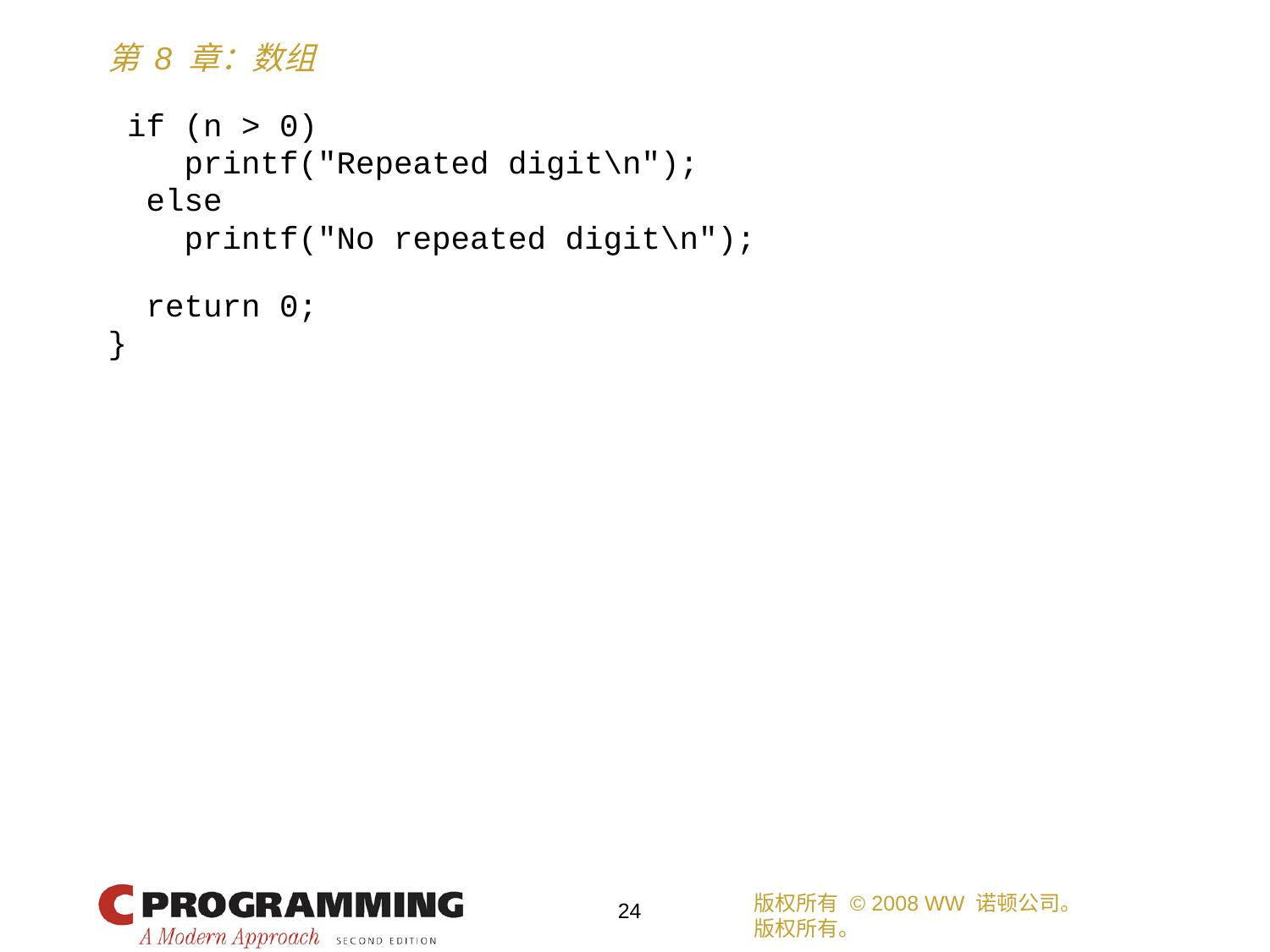

if (n > 0)
    printf("Repeated digit\n");
  else
    printf("No repeated digit\n");

  return 0;
}
版权所有 © 2008 WW 诺顿公司。
版权所有。
24